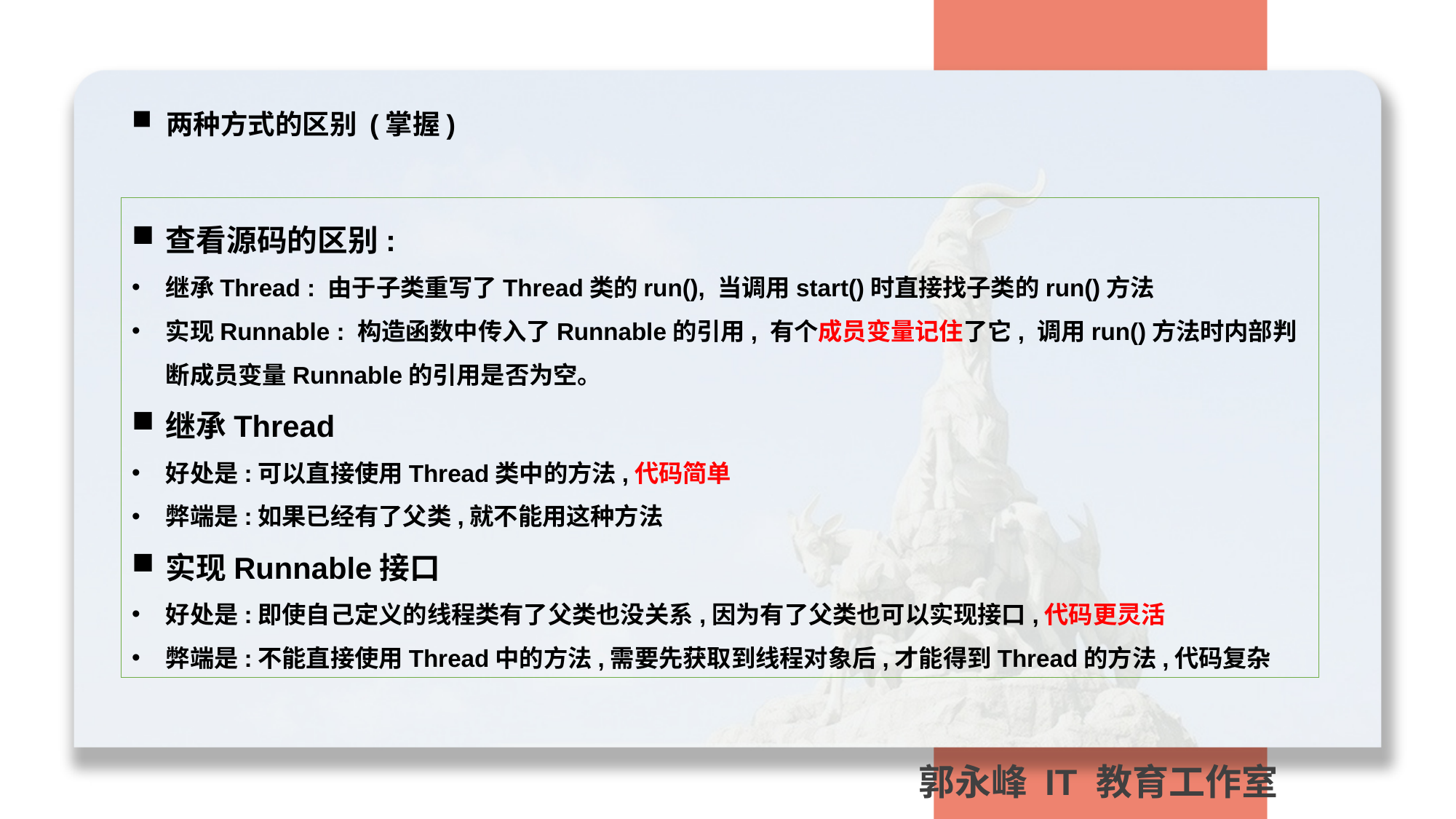

两种方式的区别 (掌握)
查看源码的区别:
继承Thread : 由于子类重写了Thread类的run(), 当调用start()时直接找子类的run()方法
实现Runnable : 构造函数中传入了Runnable的引用, 有个成员变量记住了它, 调用run()方法时内部判断成员变量Runnable的引用是否为空。
继承Thread
好处是:可以直接使用Thread类中的方法,代码简单
弊端是:如果已经有了父类,就不能用这种方法
实现Runnable接口
好处是:即使自己定义的线程类有了父类也没关系,因为有了父类也可以实现接口,代码更灵活
弊端是:不能直接使用Thread中的方法,需要先获取到线程对象后,才能得到Thread的方法,代码复杂